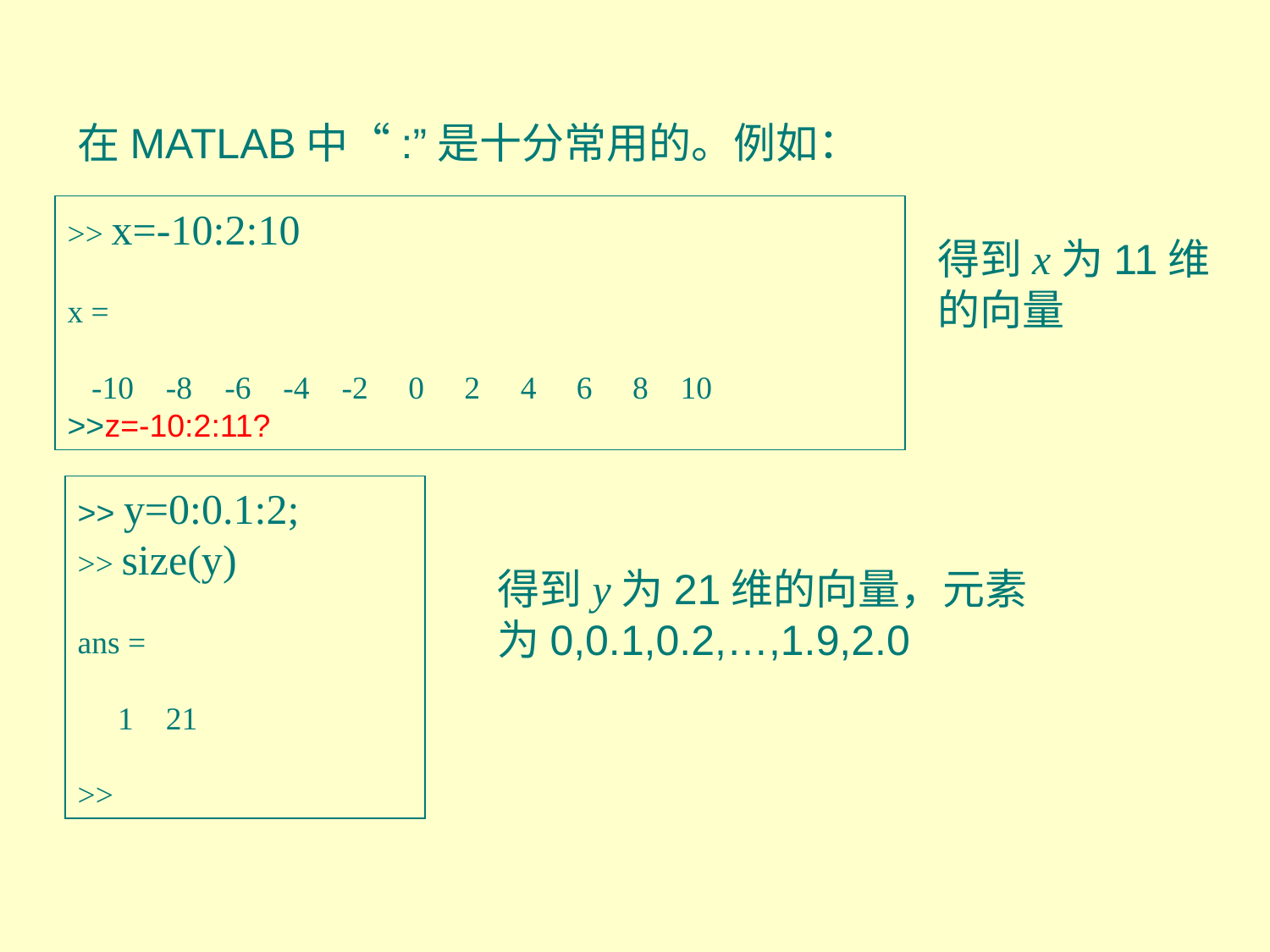

在MATLAB中“:”是十分常用的。例如：
>> x=-10:2:10

x =

   -10    -8    -6    -4    -2     0     2     4     6     8    10
>>z=-10:2:11?
得到x为11维的向量
>> y=0:0.1:2;
>> size(y)

ans =

     1    21

>>
得到y为21维的向量，元素为0,0.1,0.2,…,1.9,2.0